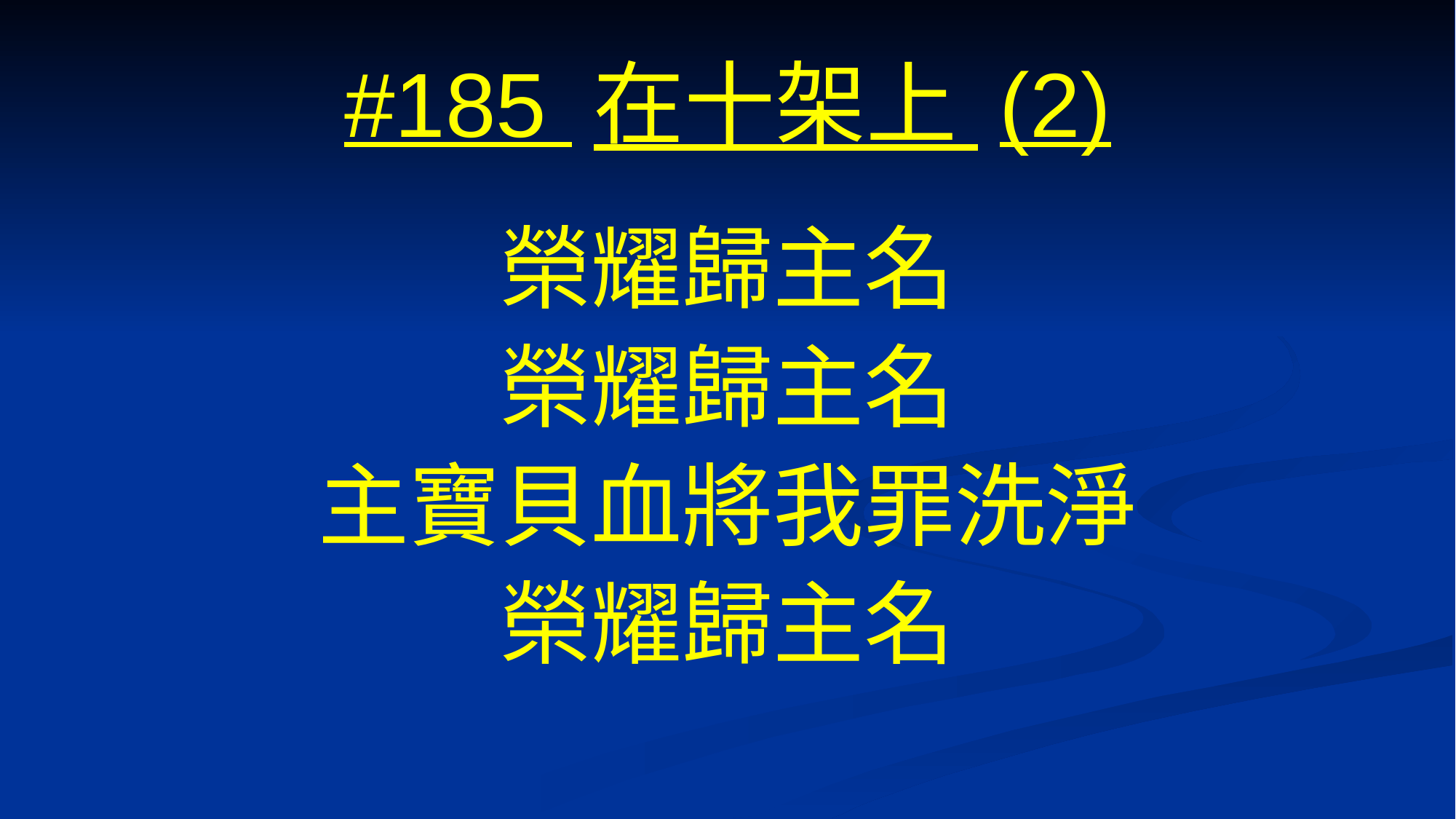

# #185 在十架上 (2)
榮耀歸主名
榮耀歸主名
主寶貝血將我罪洗淨
榮耀歸主名